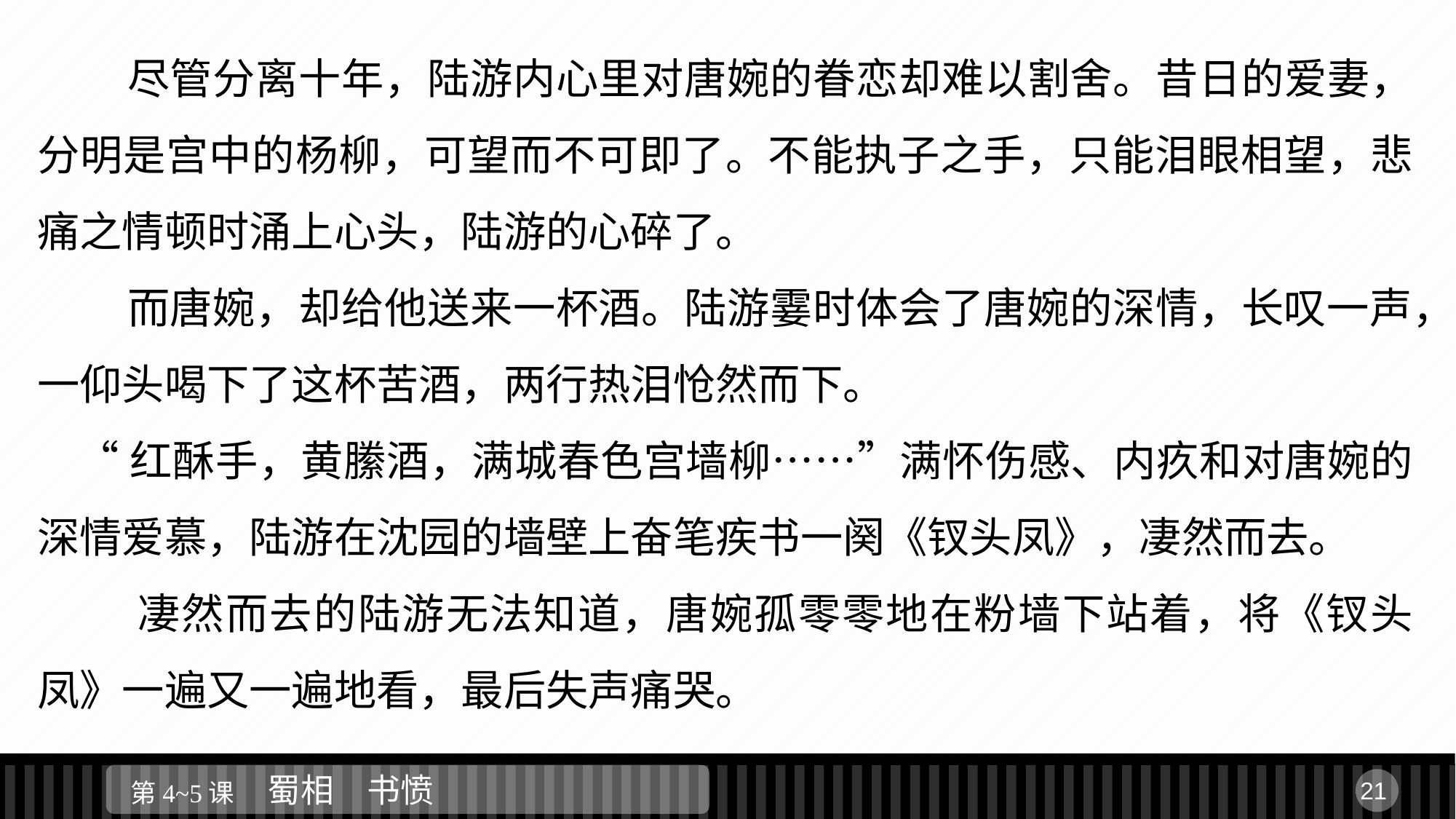

尽管分离十年，陆游内心里对唐婉的眷恋却难以割舍。昔日的爱妻，分明是宫中的杨柳，可望而不可即了。不能执子之手，只能泪眼相望，悲痛之情顿时涌上心头，陆游的心碎了。
        而唐婉，却给他送来一杯酒。陆游霎时体会了唐婉的深情，长叹一声，一仰头喝下了这杯苦酒，两行热泪怆然而下。
    “红酥手，黄縢酒，满城春色宫墙柳……”满怀伤感、内疚和对唐婉的深情爱慕，陆游在沈园的墙壁上奋笔疾书一阕《钗头凤》，凄然而去。
        凄然而去的陆游无法知道，唐婉孤零零地在粉墙下站着，将《钗头凤》一遍又一遍地看，最后失声痛哭。